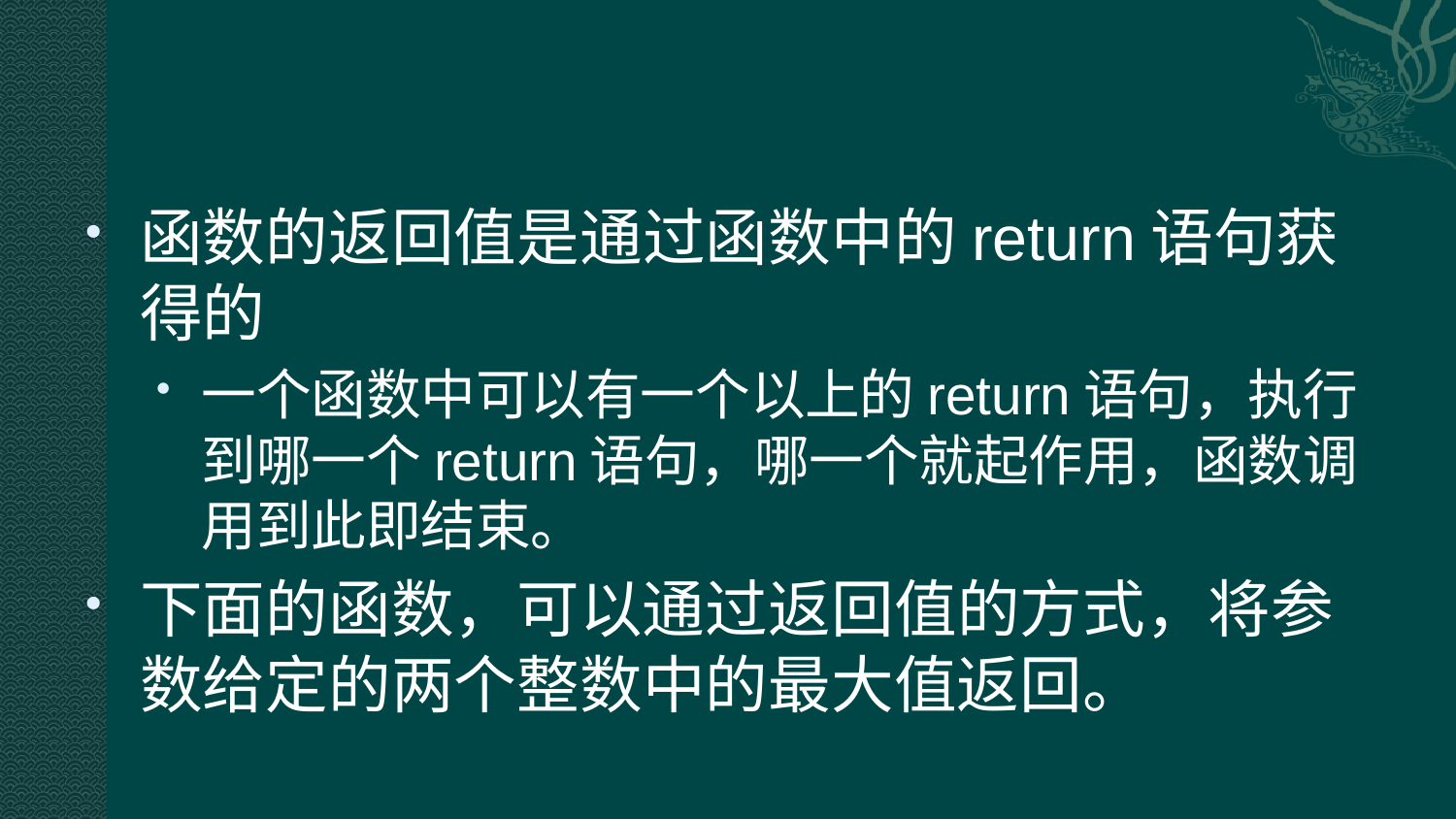

#
函数的返回值是通过函数中的return语句获得的
一个函数中可以有一个以上的return语句，执行到哪一个return语句，哪一个就起作用，函数调用到此即结束。
下面的函数，可以通过返回值的方式，将参数给定的两个整数中的最大值返回。